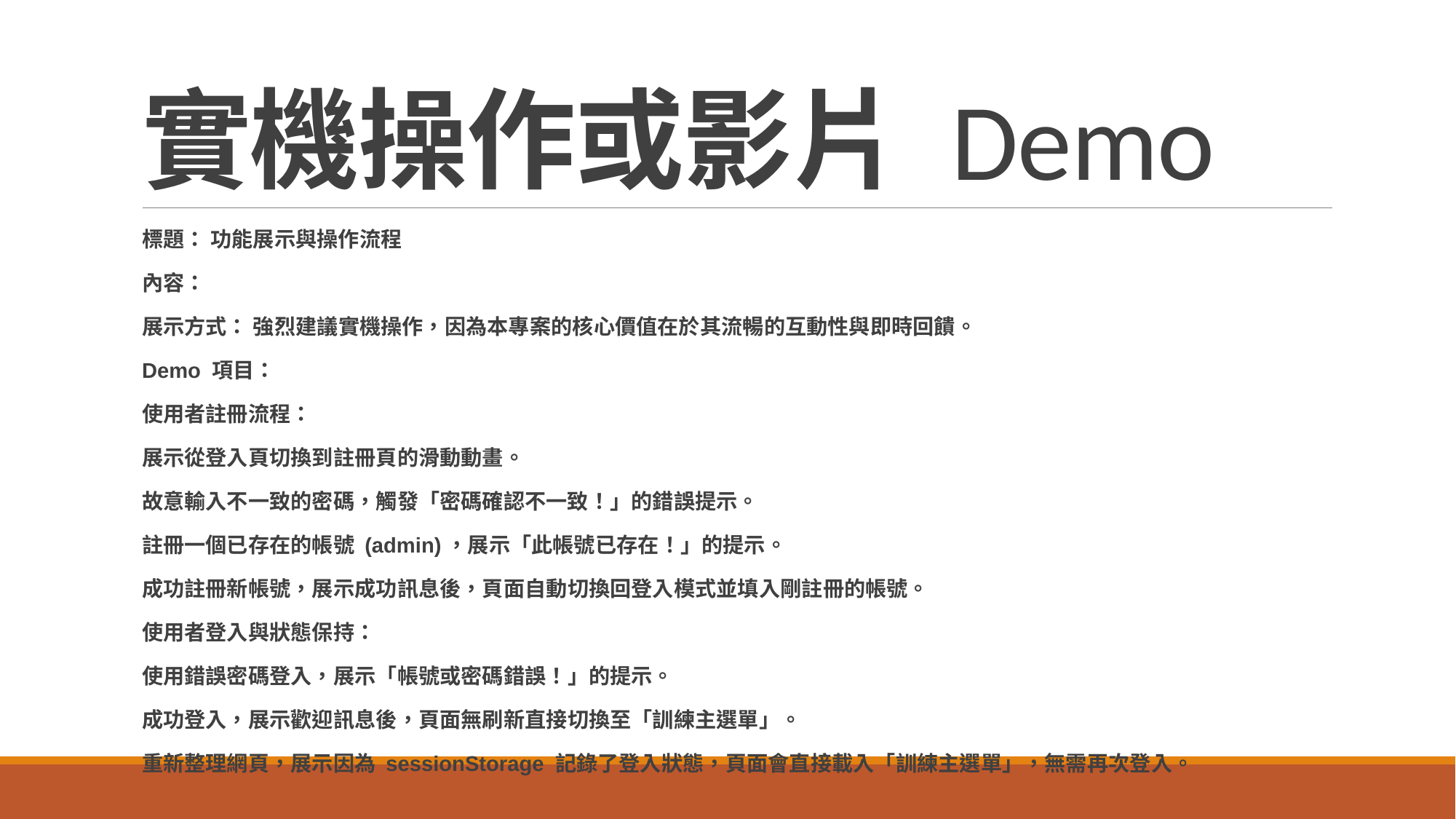

# 實機操作或影片 Demo
標題： 功能展示與操作流程
內容：
展示方式： 強烈建議實機操作，因為本專案的核心價值在於其流暢的互動性與即時回饋。
Demo 項目：
使用者註冊流程：
展示從登入頁切換到註冊頁的滑動動畫。
故意輸入不一致的密碼，觸發「密碼確認不一致！」的錯誤提示。
註冊一個已存在的帳號 (admin)，展示「此帳號已存在！」的提示。
成功註冊新帳號，展示成功訊息後，頁面自動切換回登入模式並填入剛註冊的帳號。
使用者登入與狀態保持：
使用錯誤密碼登入，展示「帳號或密碼錯誤！」的提示。
成功登入，展示歡迎訊息後，頁面無刷新直接切換至「訓練主選單」。
重新整理網頁，展示因為 sessionStorage 記錄了登入狀態，頁面會直接載入「訓練主選單」，無需再次登入。